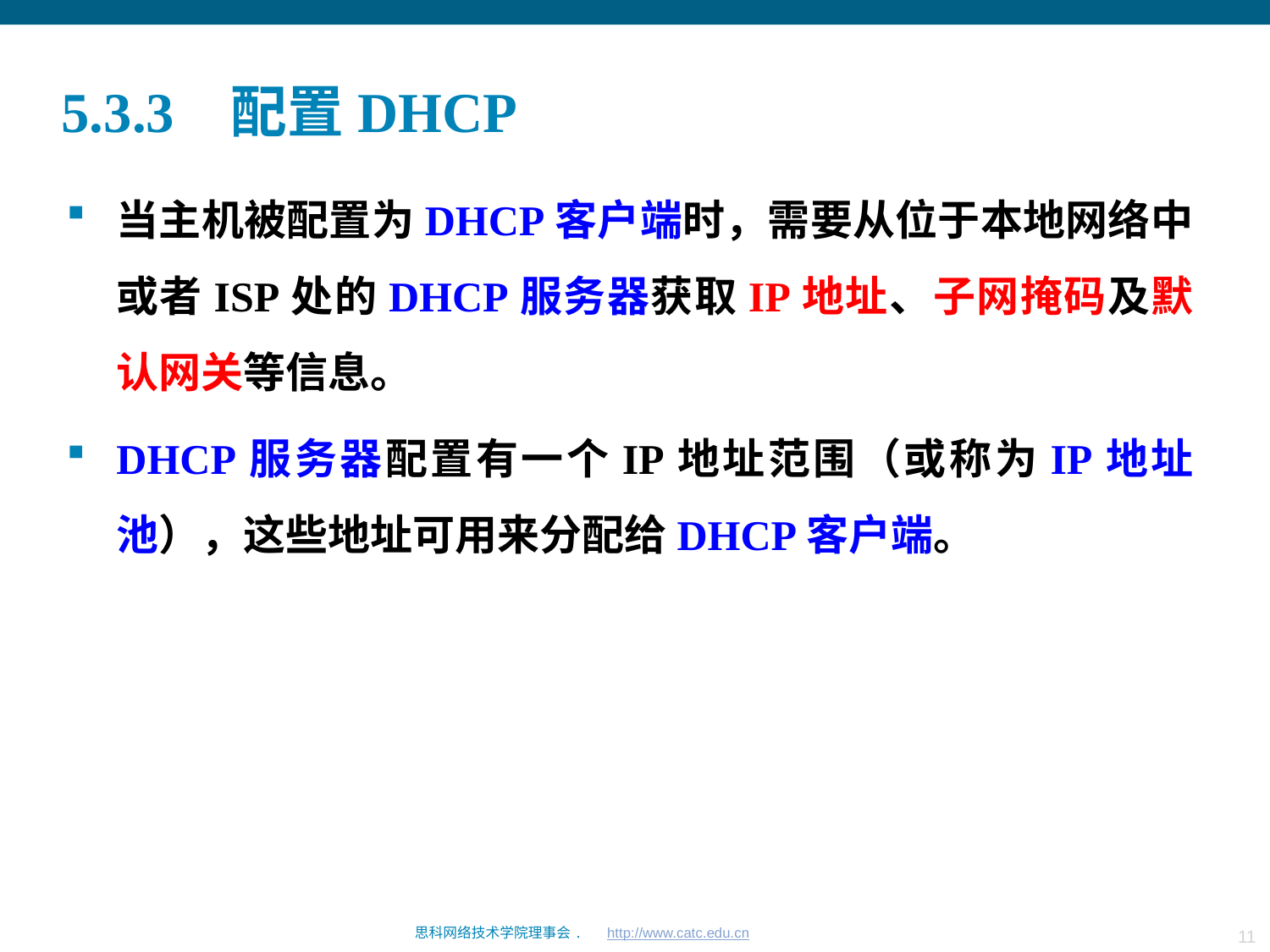

# 5.3.3   配置DHCP
当主机被配置为DHCP客户端时，需要从位于本地网络中或者ISP处的DHCP服务器获取IP地址、子网掩码及默认网关等信息。
DHCP服务器配置有一个IP地址范围（或称为IP地址池），这些地址可用来分配给DHCP客户端。